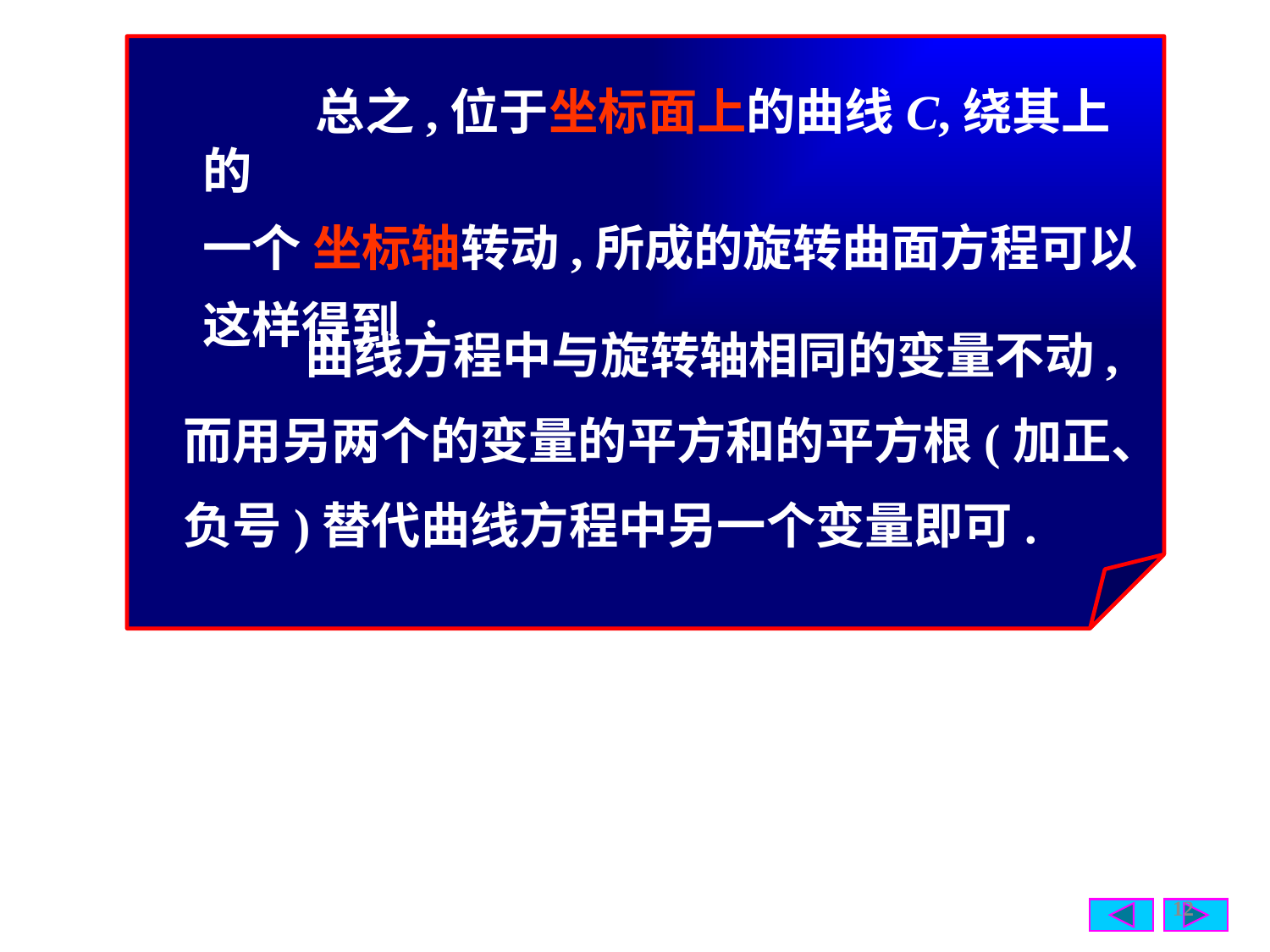

总之,位于坐标面上的曲线C,绕其上的
一个 坐标轴转动,所成的旋转曲面方程可以这样得到 :
         曲线方程中与旋转轴相同的变量不动,
而用另两个的变量的平方和的平方根(加正、
负号)替代曲线方程中另一个变量即可.
12